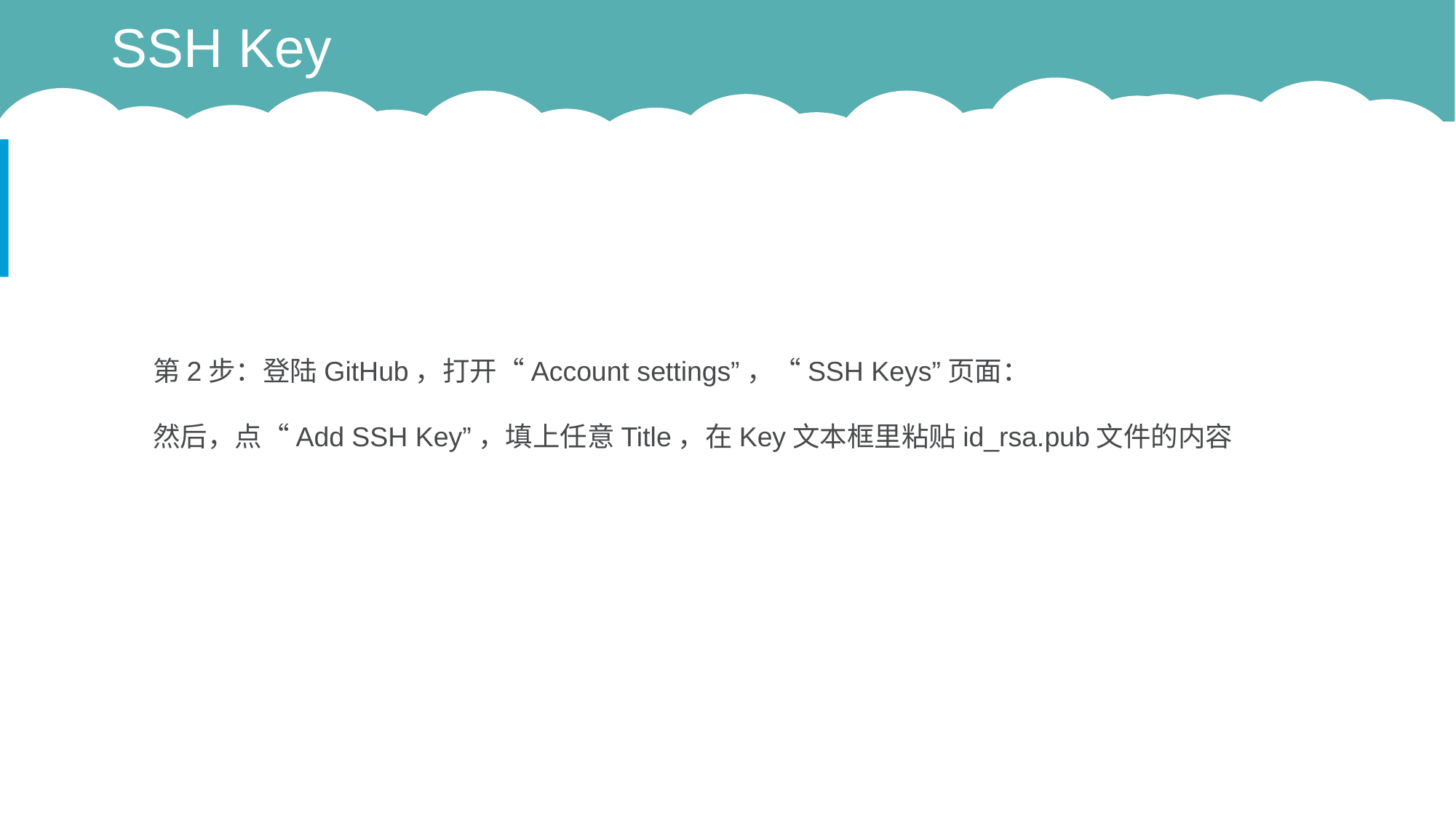

# SSH Key

第2步：登陆GitHub，打开“Account settings”，“SSH Keys”页面：

然后，点“Add SSH Key”，填上任意Title，在Key文本框里粘贴id_rsa.pub文件的内容